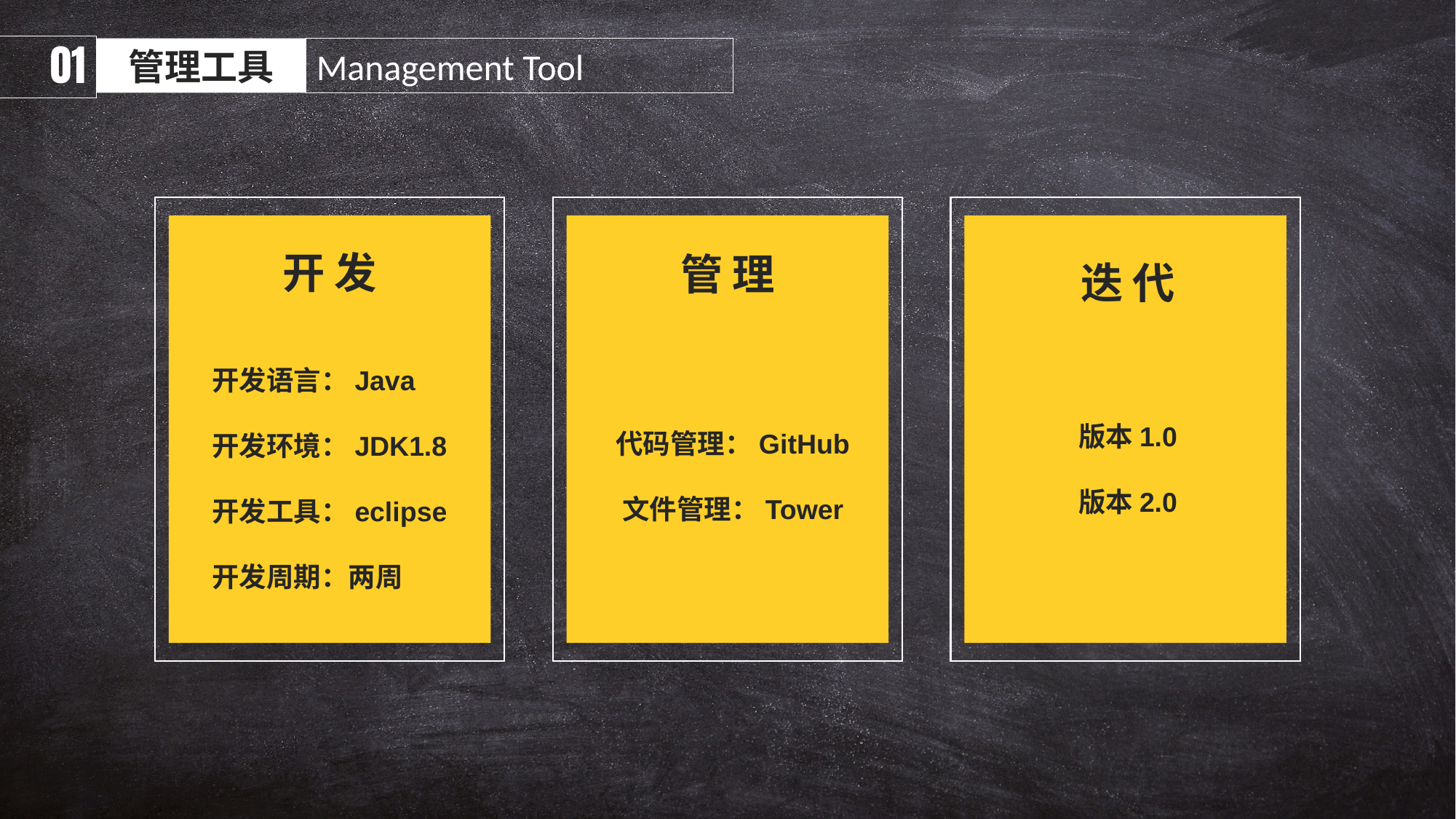

01
管理工具
Management Tool

开 发
管 理
迭 代

代码管理：GitHub

文件管理：Tower

开发语言：Java

开发环境：JDK1.8

开发工具：eclipse

开发周期：两周

版本1.0

版本2.0